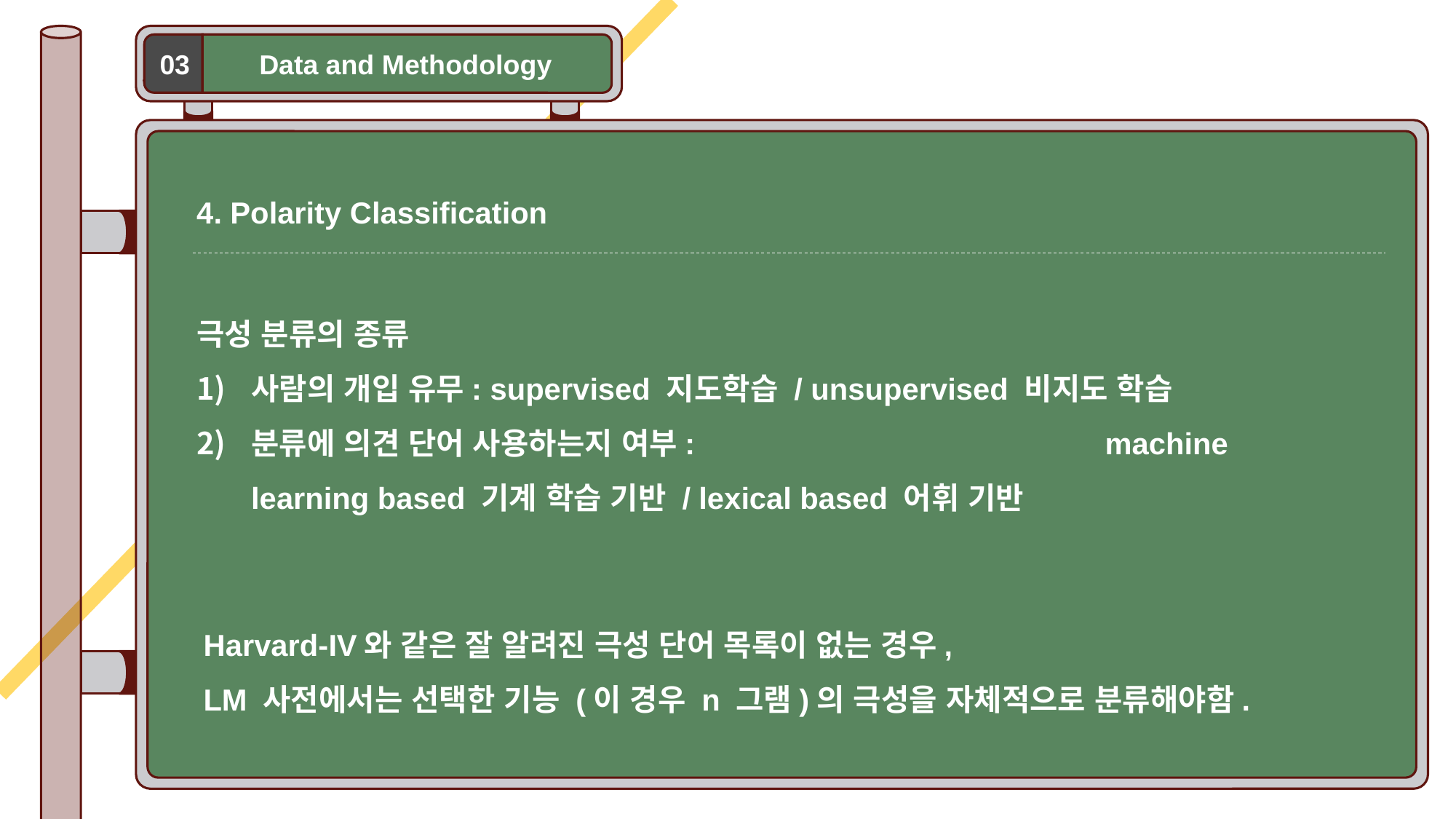

Data and Methodology

03
4. Polarity Classification
극성 분류의 종류
사람의 개입 유무: supervised 지도학습 / unsupervised 비지도 학습
분류에 의견 단어 사용하는지 여부:                                                 machine learning based 기계 학습 기반 / lexical based 어휘 기반
Harvard-IV와 같은 잘 알려진 극성 단어 목록이 없는 경우,
LM 사전에서는 선택한 기능 (이 경우 n 그램)의 극성을 자체적으로 분류해야함.